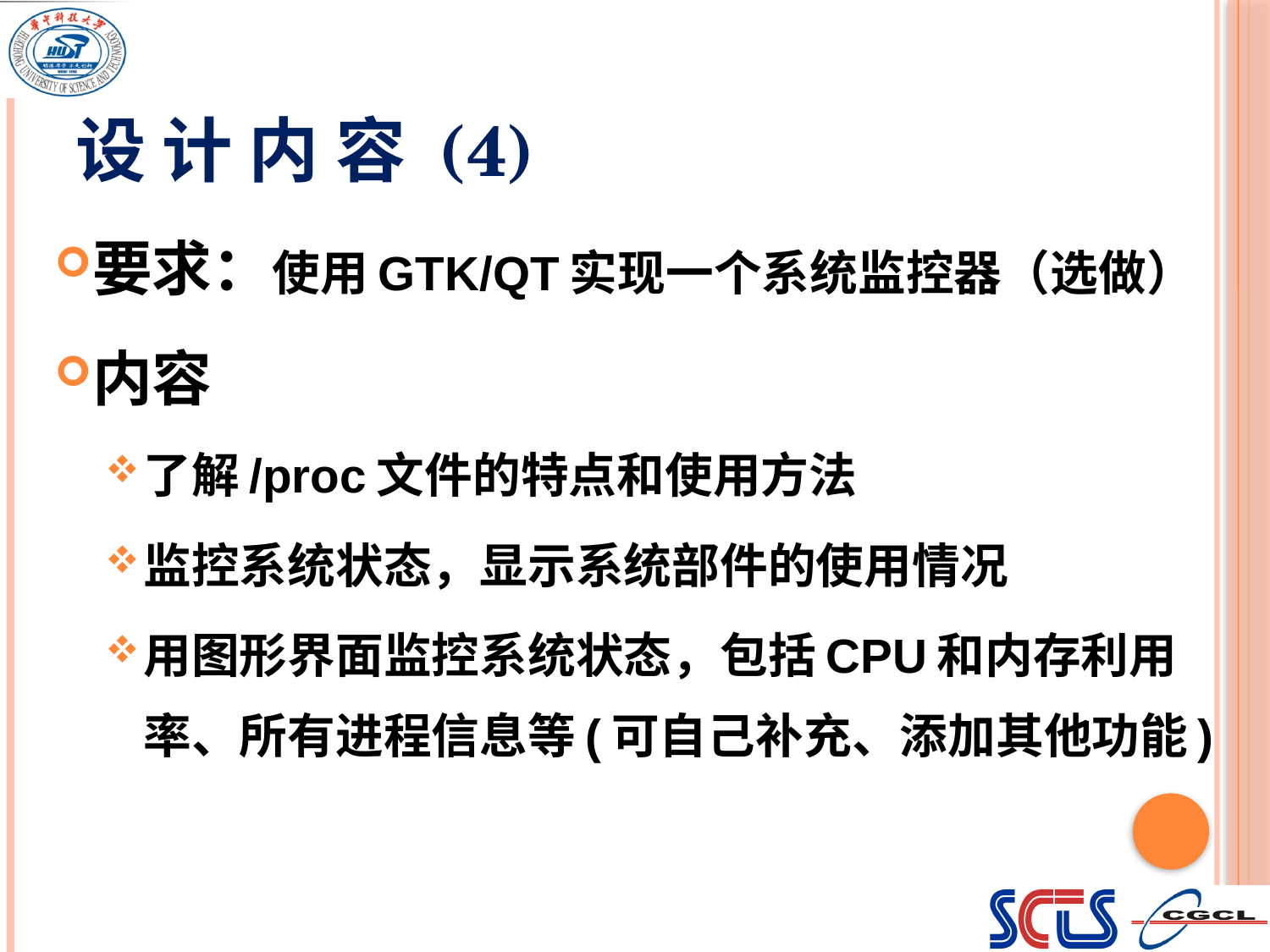

# 设 计 内 容 (4)
要求：使用GTK/QT实现一个系统监控器（选做）
内容
了解/proc文件的特点和使用方法
监控系统状态，显示系统部件的使用情况
用图形界面监控系统状态，包括CPU和内存利用率、所有进程信息等(可自己补充、添加其他功能)
8